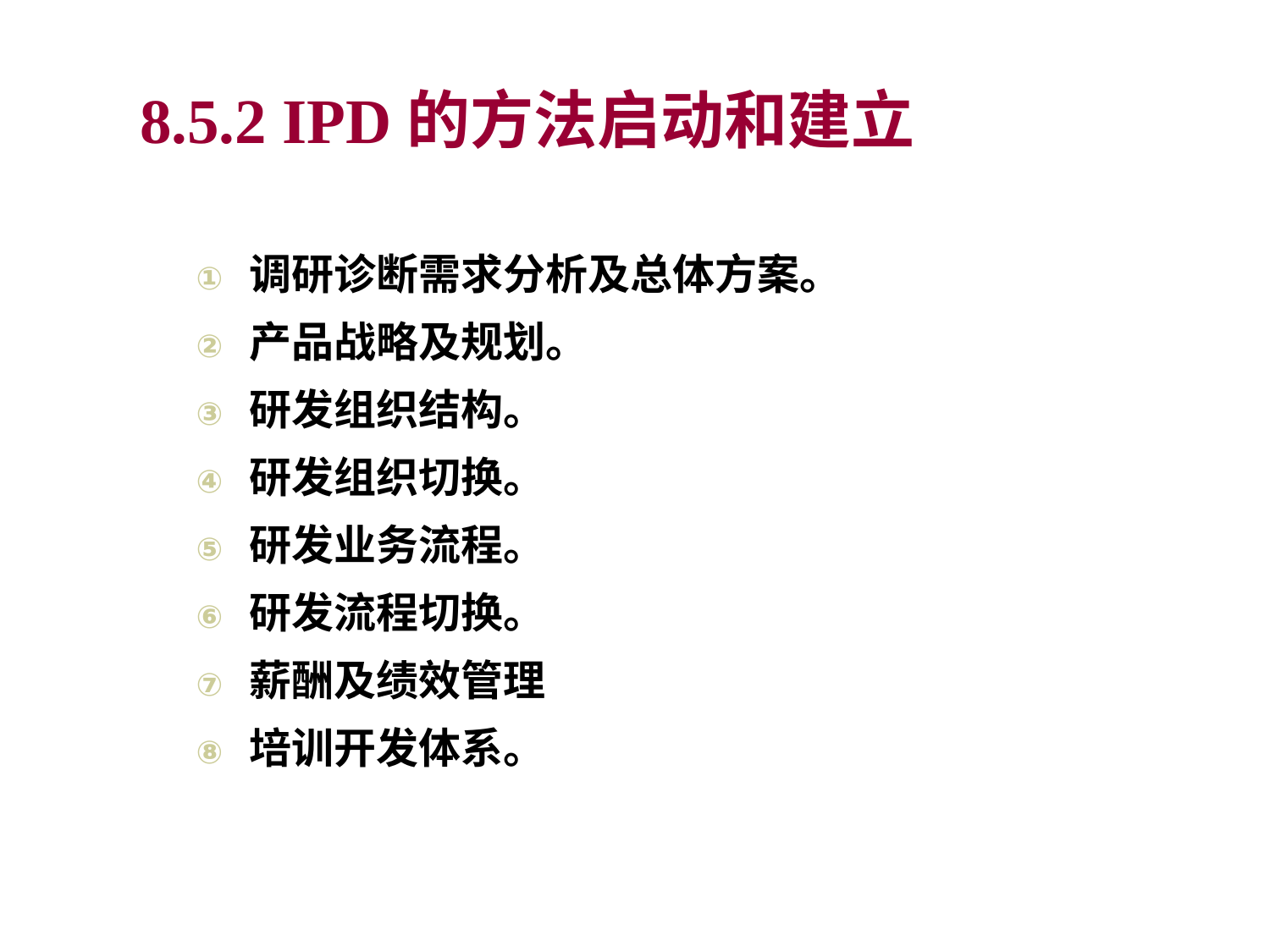

8.5.2 IPD的方法启动和建立
调研诊断需求分析及总体方案。
产品战略及规划。
研发组织结构。
研发组织切换。
研发业务流程。
研发流程切换。
薪酬及绩效管理
培训开发体系。